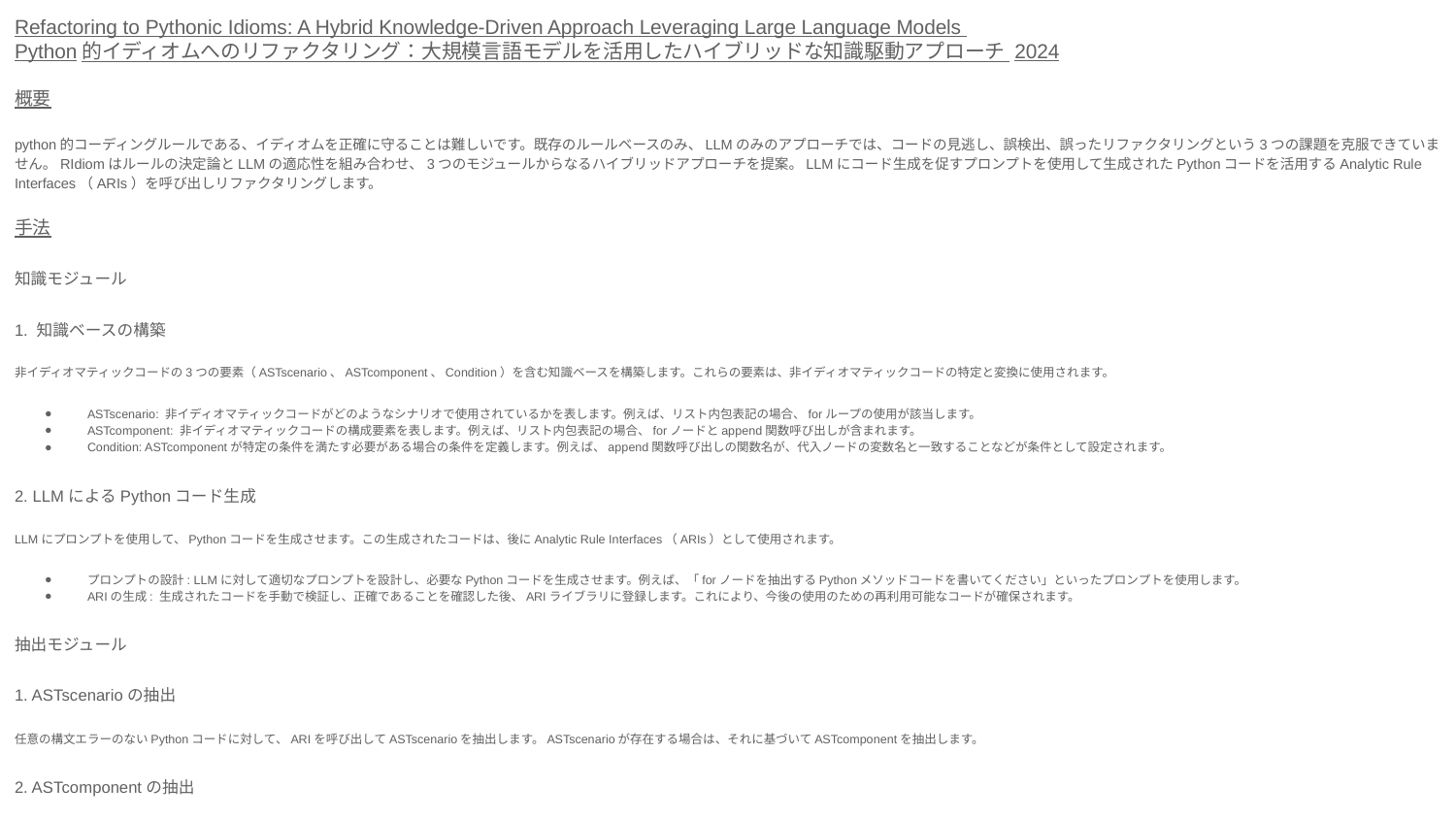

Refactoring to Pythonic Idioms: A Hybrid Knowledge-Driven Approach Leveraging Large Language Models
Python的イディオムへのリファクタリング：大規模言語モデルを活用したハイブリッドな知識駆動アプローチ 2024
概要
python的コーディングルールである、イディオムを正確に守ることは難しいです。既存のルールベースのみ、LLMのみのアプローチでは、コードの見逃し、誤検出、誤ったリファクタリングという3つの課題を克服できていません。RIdiomはルールの決定論とLLMの適応性を組み合わせ、3つのモジュールからなるハイブリッドアプローチを提案。LLMにコード生成を促すプロンプトを使用して生成されたPythonコードを活用するAnalytic Rule Interfaces（ARIs）を呼び出しリファクタリングします。
手法
知識モジュール
1. 知識ベースの構築
非イディオマティックコードの3つの要素（ASTscenario、ASTcomponent、Condition）を含む知識ベースを構築します。これらの要素は、非イディオマティックコードの特定と変換に使用されます。
ASTscenario: 非イディオマティックコードがどのようなシナリオで使用されているかを表します。例えば、リスト内包表記の場合、forループの使用が該当します。
ASTcomponent: 非イディオマティックコードの構成要素を表します。例えば、リスト内包表記の場合、forノードとappend関数呼び出しが含まれます。
Condition: ASTcomponentが特定の条件を満たす必要がある場合の条件を定義します。例えば、append関数呼び出しの関数名が、代入ノードの変数名と一致することなどが条件として設定されます。
2. LLMによるPythonコード生成
LLMにプロンプトを使用して、Pythonコードを生成させます。この生成されたコードは、後にAnalytic Rule Interfaces（ARIs）として使用されます。
プロンプトの設計: LLMに対して適切なプロンプトを設計し、必要なPythonコードを生成させます。例えば、「forノードを抽出するPythonメソッドコードを書いてください」といったプロンプトを使用します。
ARIの生成: 生成されたコードを手動で検証し、正確であることを確認した後、ARIライブラリに登録します。これにより、今後の使用のための再利用可能なコードが確保されます。
抽出モジュール
1. ASTscenarioの抽出
任意の構文エラーのないPythonコードに対して、ARIを呼び出してASTscenarioを抽出します。ASTscenarioが存在する場合は、それに基づいてASTcomponentを抽出します。
2. ASTcomponentの抽出
ASTscenarioが抽出された後、その中からASTcomponentを抽出します。ASTscenarioが存在しない場合は、直接PythonコードからASTcomponentを抽出します。
3. 条件に基づくフィルタリング
抽出されたASTcomponentが条件を満たすかどうかを検証します。条件を満たさないASTcomponentはフィルタリングされます。
イディオマティゼーションモジュール
1. コードの抽象化
抽出されたASTcomponentを基に、関連するコードを抽象化します。Python的イディオムに関係のないコードを抽象化し、イディオマティゼーションプロセスを簡潔にします。
2. LLMのプロンプトを使用したイディオマティックコードへの変換
抽象化されたコードをLLMのプロンプトを使用してイディオマティックコードに変換します。具体的なプロンプトを設計し、LLMに対して抽象化されたコードの変換を指示します。
3. 非イディオマティックコードの書き換え
最後に、抽象化されたイディオマティックコードを使用して、元の非イディオマティックコードを書き換えます。これにより、最終的にPython的イディオムに従ったコードに変換されます。